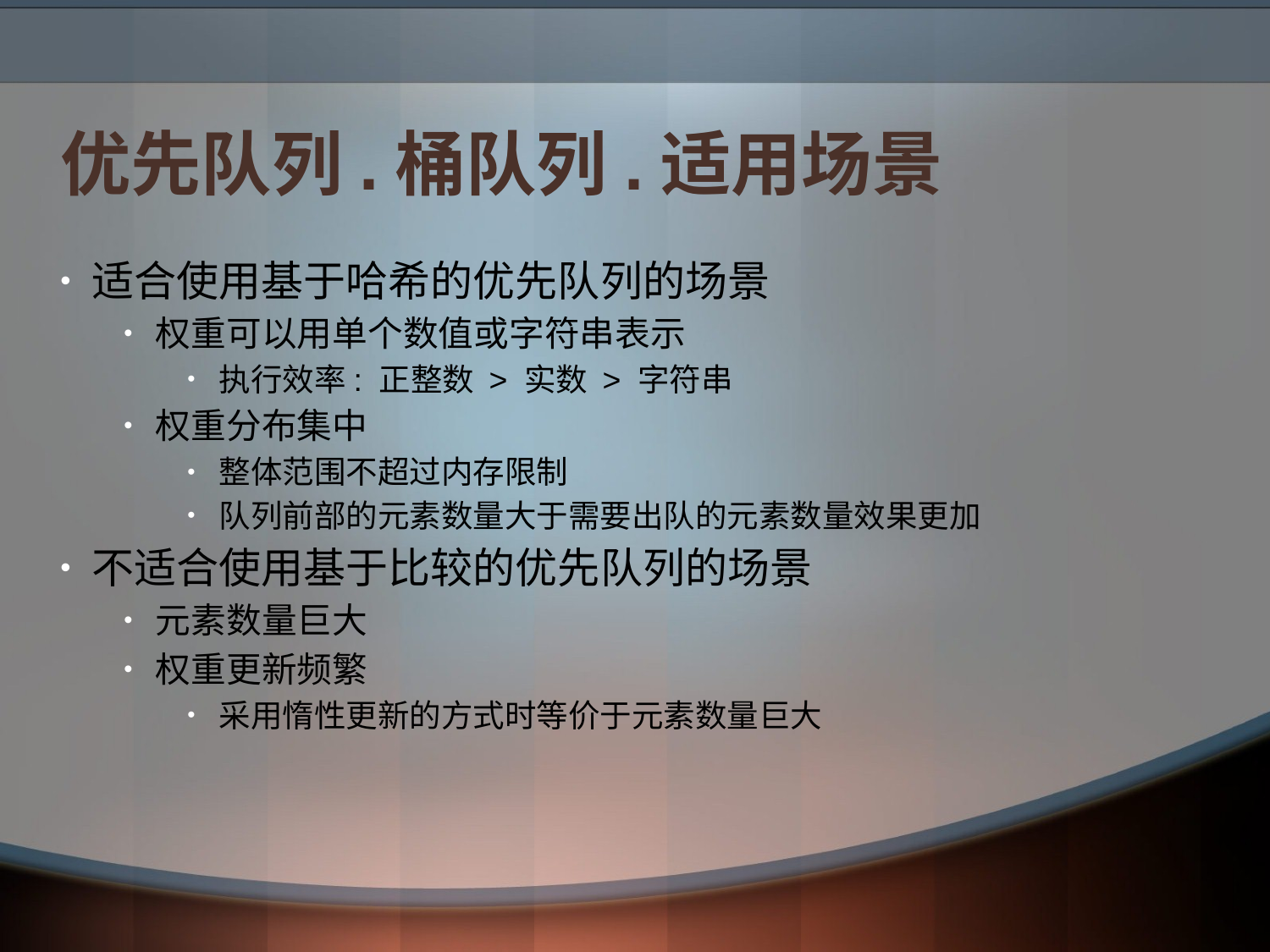

# 优先队列.桶队列.适用场景
适合使用基于哈希的优先队列的场景
权重可以用单个数值或字符串表示
执行效率: 正整数 > 实数 > 字符串
权重分布集中
整体范围不超过内存限制
队列前部的元素数量大于需要出队的元素数量效果更加
不适合使用基于比较的优先队列的场景
元素数量巨大
权重更新频繁
采用惰性更新的方式时等价于元素数量巨大